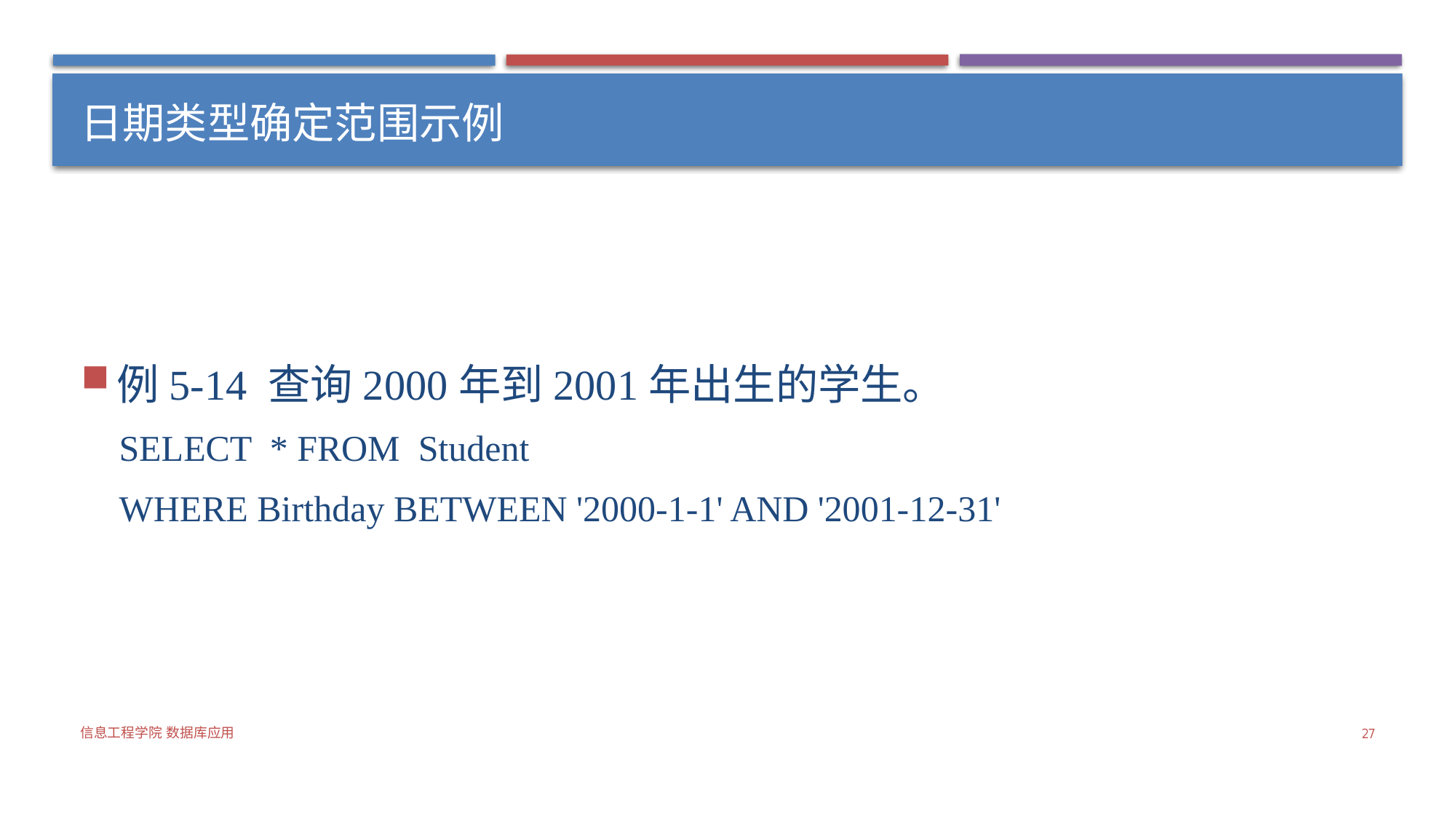

# 日期类型确定范围示例
例5-14 查询2000年到2001年出生的学生。
SELECT  * FROM  Student
WHERE Birthday BETWEEN '2000-1-1' AND '2001-12-31'
信息工程学院 数据库应用
27